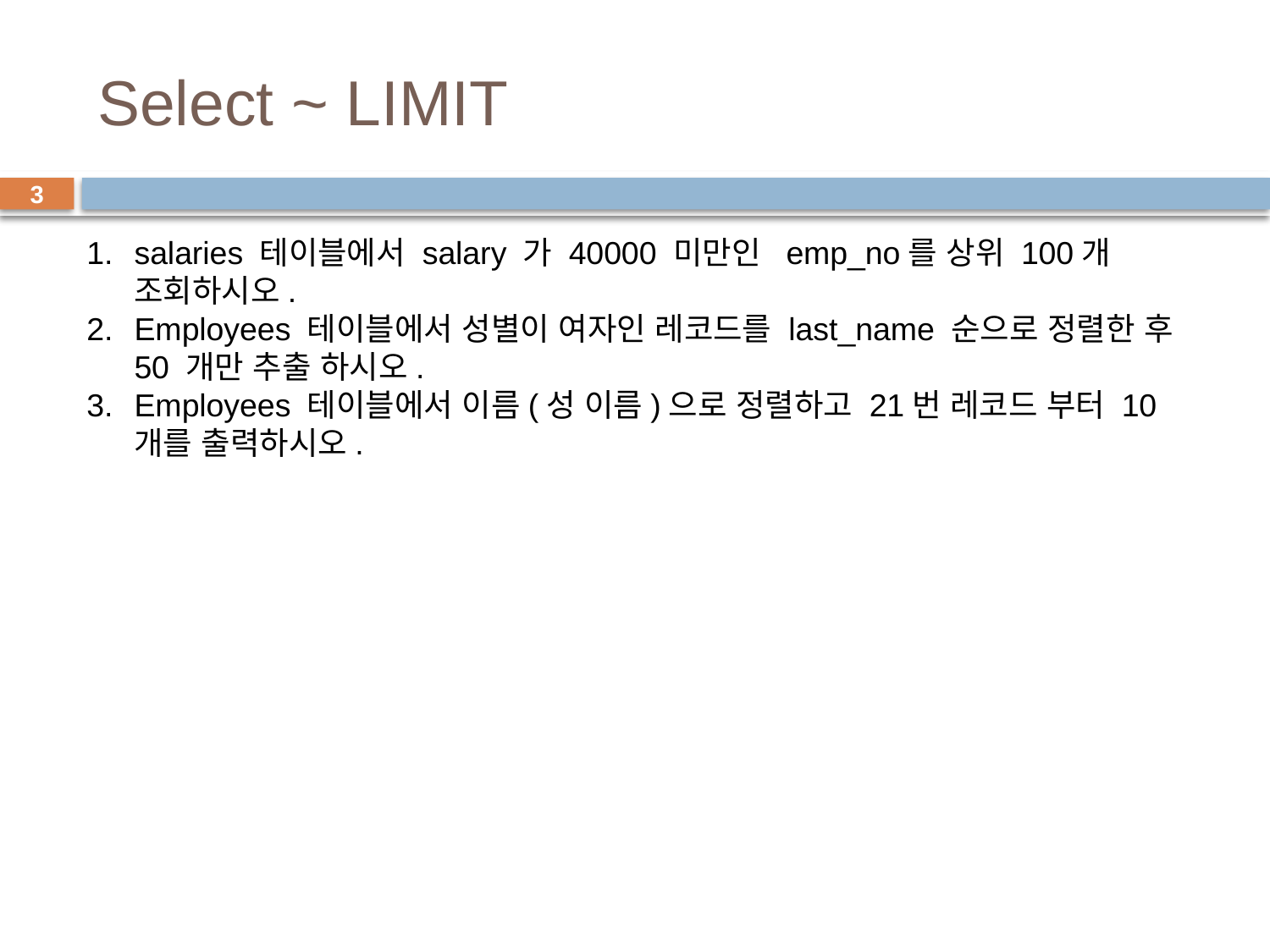

# Select ~ LIMIT
3
salaries 테이블에서 salary 가 40000 미만인  emp_no를 상위 100개 조회하시오.
Employees 테이블에서 성별이 여자인 레코드를 last_name 순으로 정렬한 후 50 개만 추출 하시오.
Employees 테이블에서 이름(성 이름)으로 정렬하고 21번 레코드 부터 10개를 출력하시오.